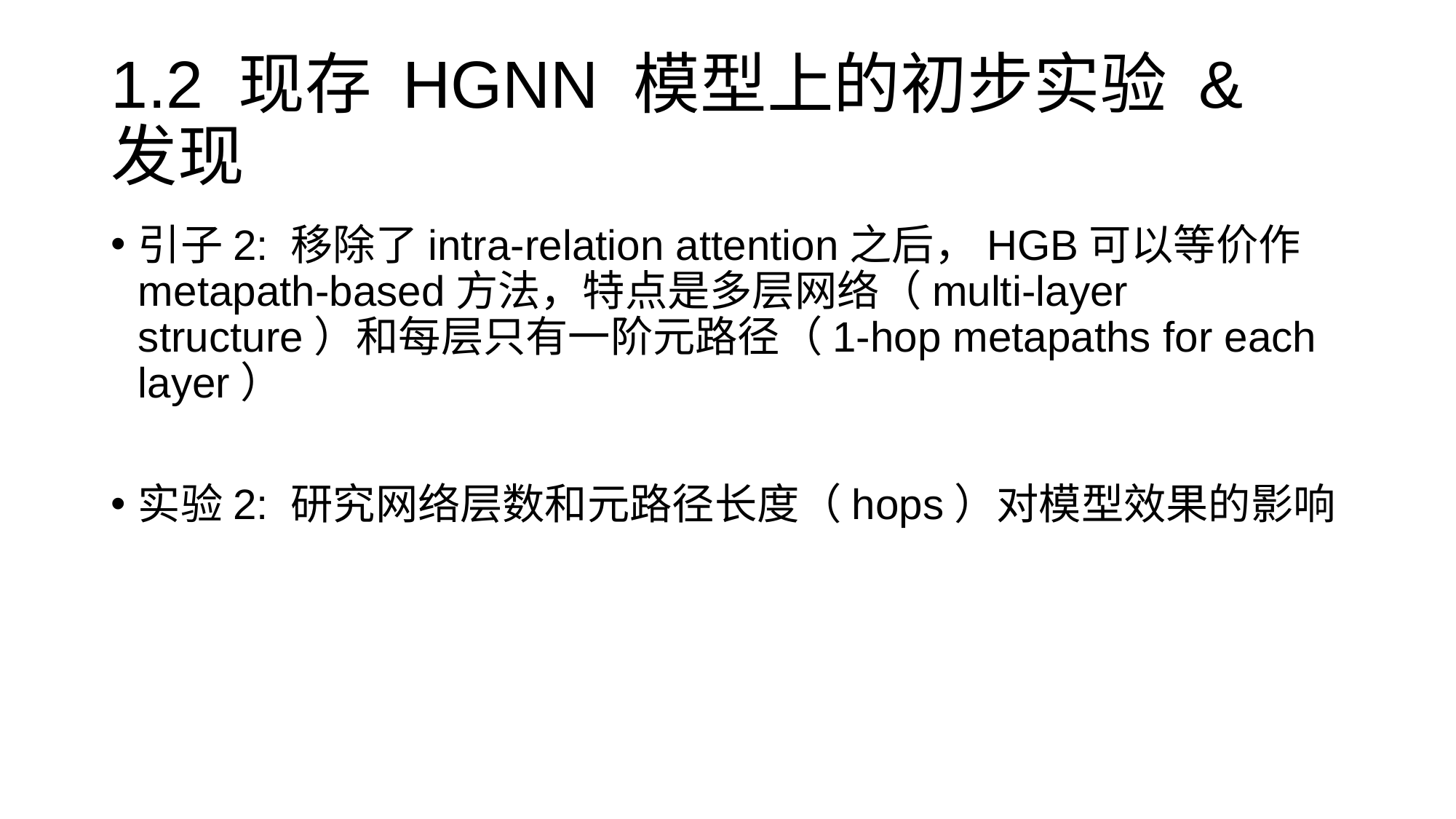

# 1.2 现存 HGNN 模型上的初步实验 & 发现
引子2: 移除了intra-relation attention之后，HGB可以等价作metapath-based方法，特点是多层网络（multi-layer structure）和每层只有一阶元路径（1-hop metapaths for each layer）

实验2: 研究网络层数和元路径长度（hops）对模型效果的影响